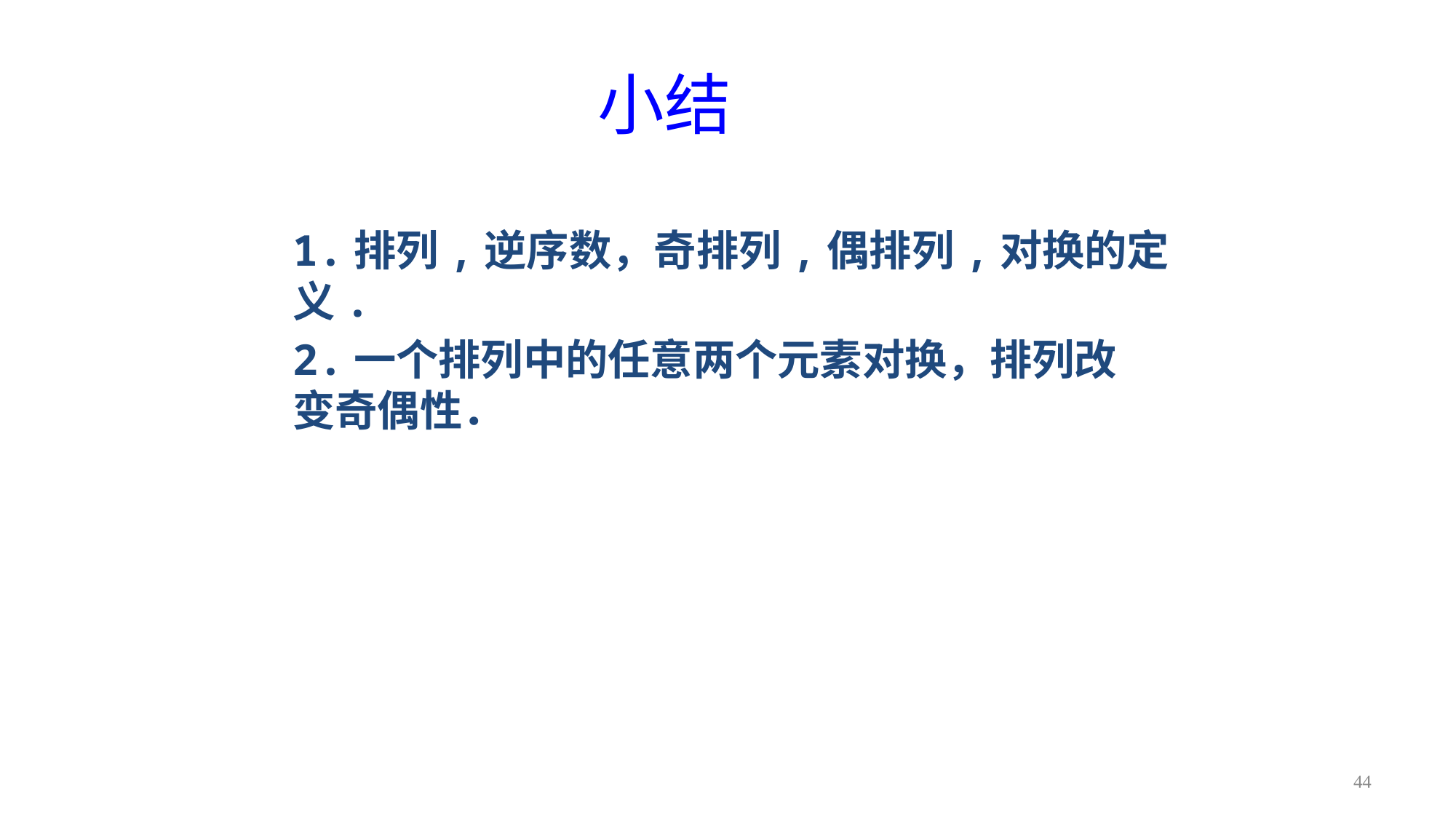

小结
1.排列,逆序数，奇排列,偶排列,对换的定义.
2.一个排列中的任意两个元素对换，排列改
变奇偶性．
44